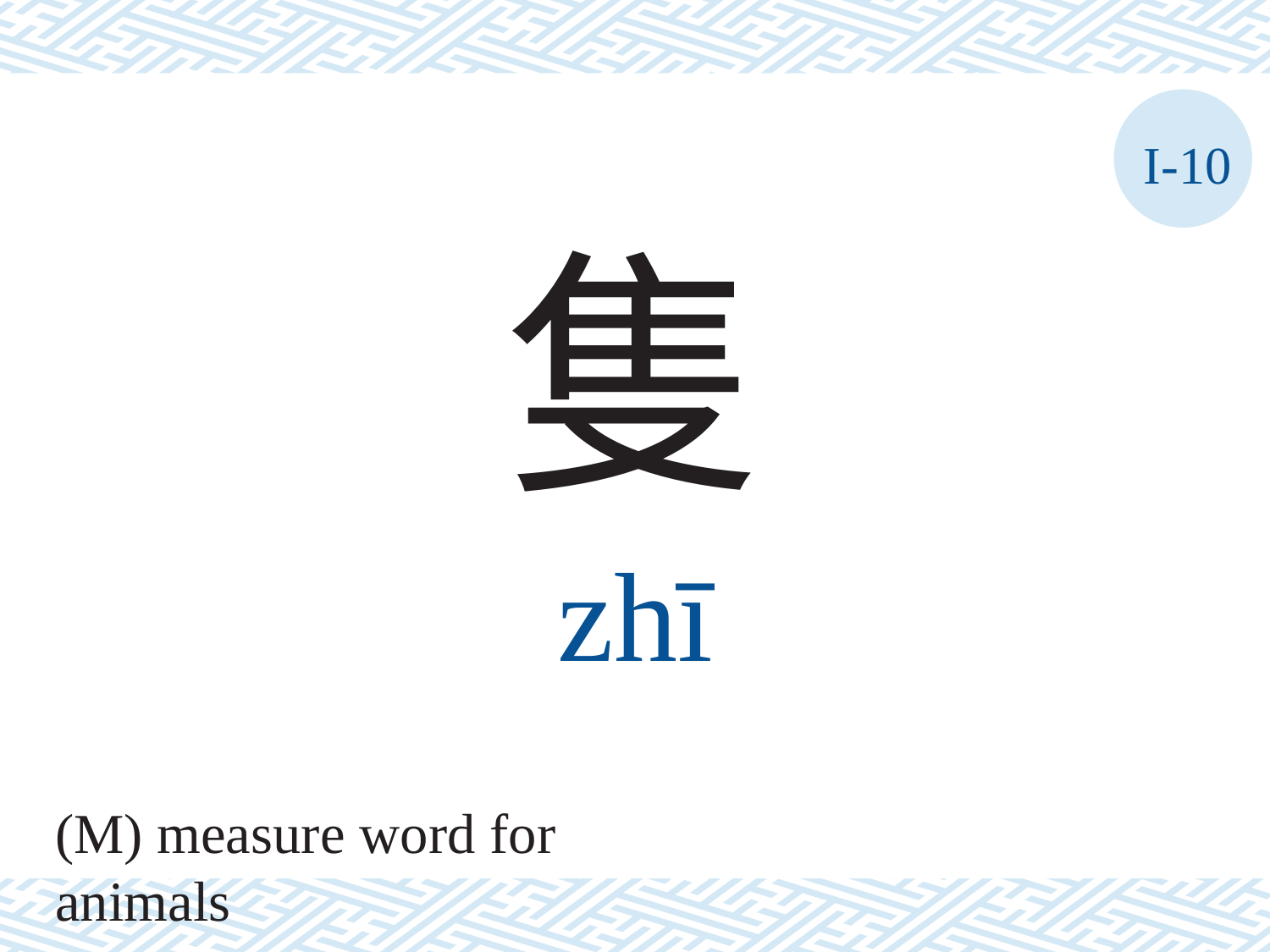

I-10
隻
zhī
(M) measure word for animals